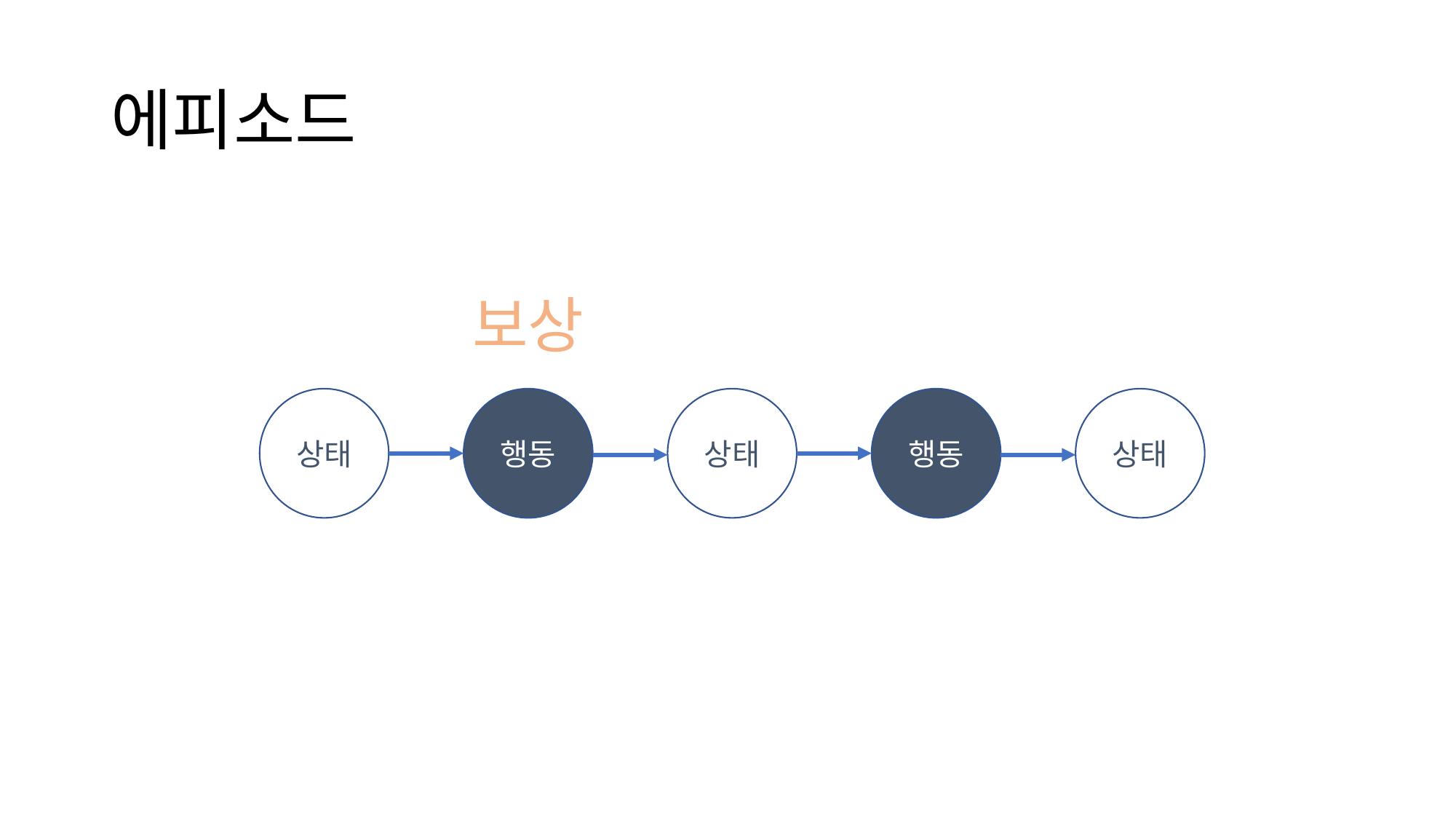

# 에피소드
보상
상태
행동
상태
행동
상태